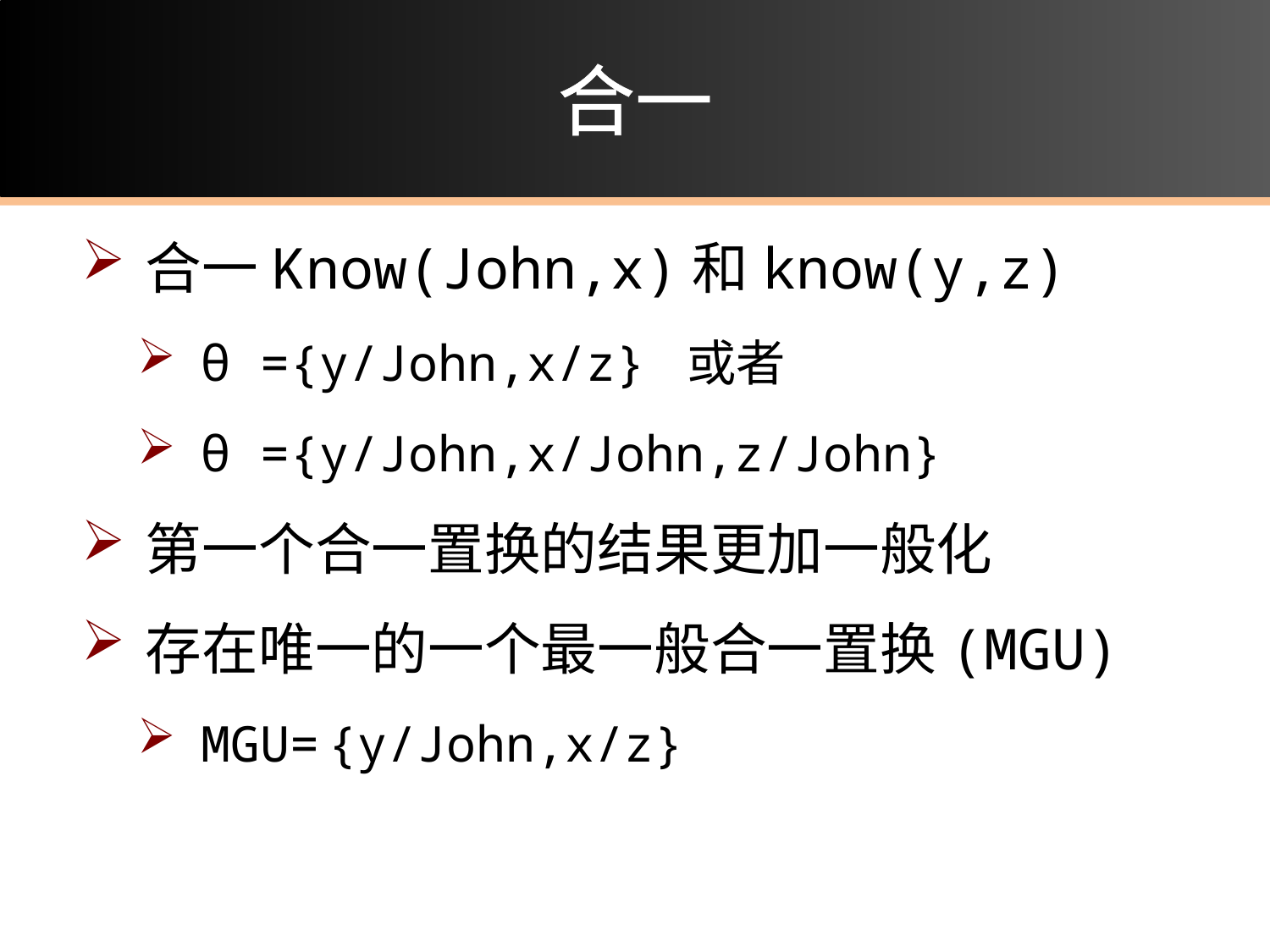

# 合一
合一Know(John,x)和know(y,z)
θ ={y/John,x/z} 或者
θ ={y/John,x/John,z/John}
第一个合一置换的结果更加一般化
存在唯一的一个最一般合一置换(MGU)
MGU=	{y/John,x/z}